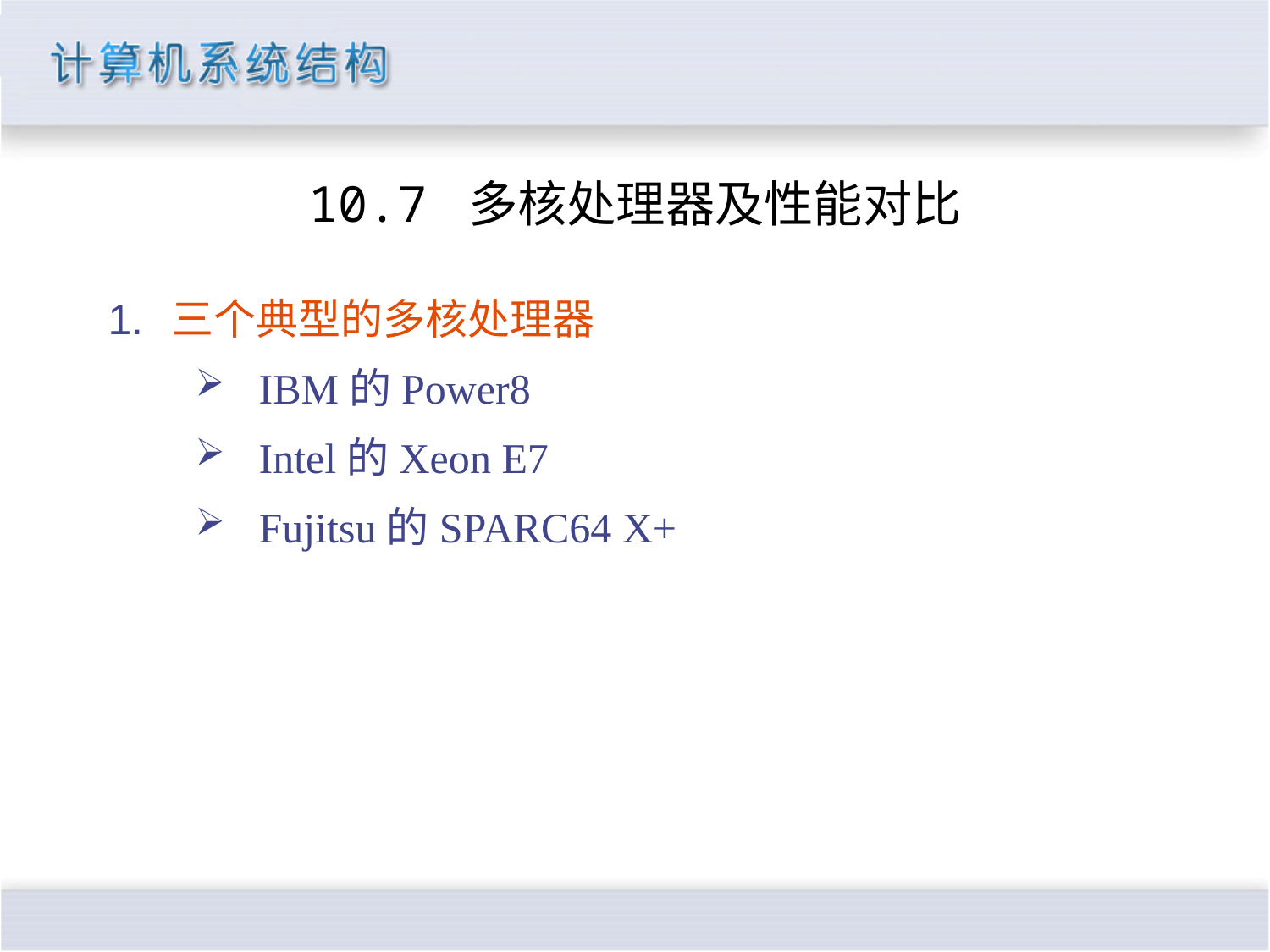

#
10.7 多核处理器及性能对比
三个典型的多核处理器
IBM的Power8
Intel的Xeon E7
Fujitsu的SPARC64 X+